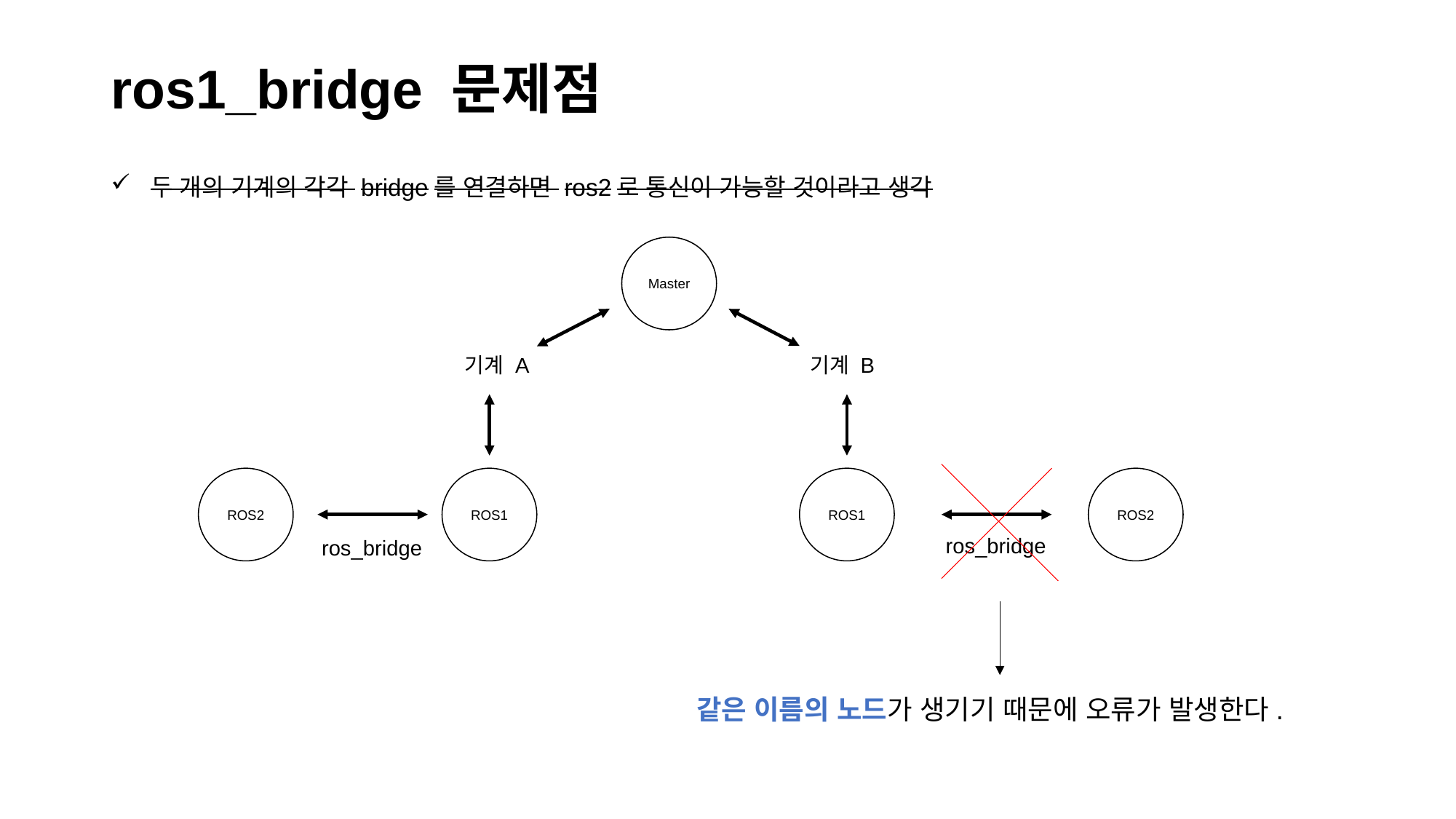

# ros1_bridge 문제점
 두 개의 기계의 각각 bridge를 연결하면 ros2로 통신이 가능할 것이라고 생각
Master
기계 B
기계 A
ROS2
ROS1
ROS1
ROS2
ros_bridge
ros_bridge
같은 이름의 노드가 생기기 때문에 오류가 발생한다.